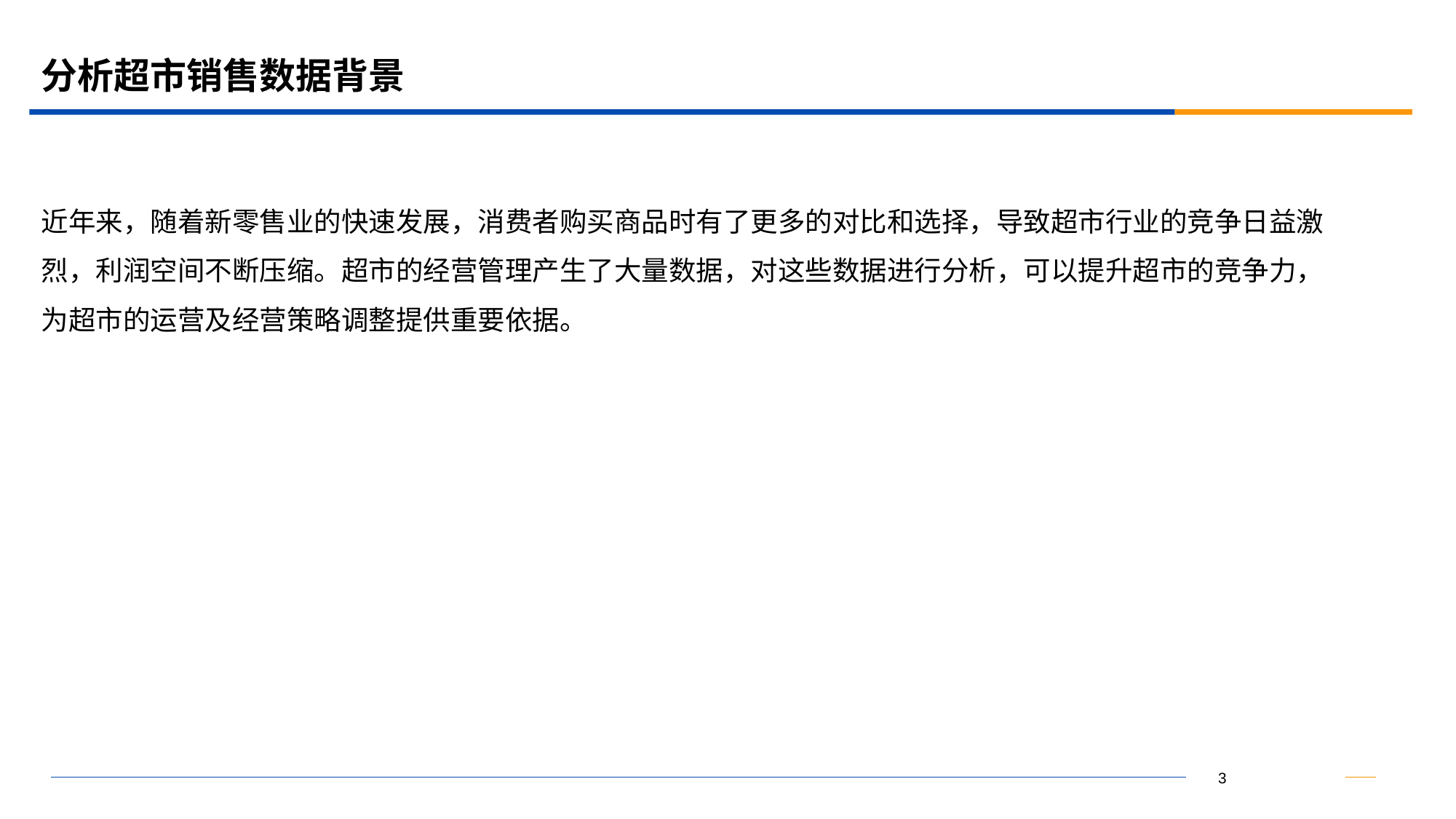

# 分析超市销售数据背景
近年来，随着新零售业的快速发展，消费者购买商品时有了更多的对比和选择，导致超市行业的竞争日益激烈，利润空间不断压缩。超市的经营管理产生了大量数据，对这些数据进行分析，可以提升超市的竞争力，为超市的运营及经营策略调整提供重要依据。